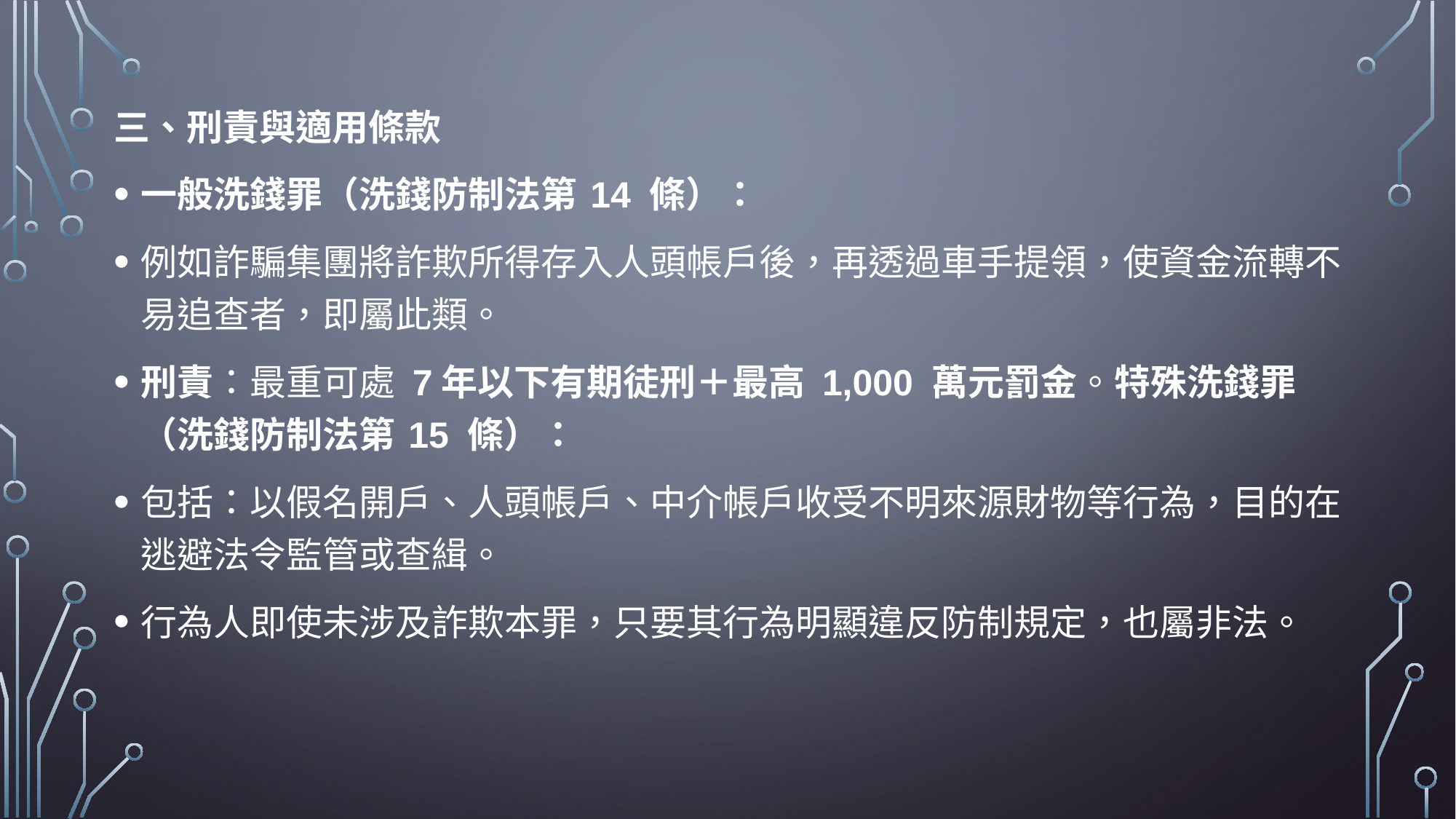

三、刑責與適用條款
一般洗錢罪（洗錢防制法第 14 條）：
例如詐騙集團將詐欺所得存入人頭帳戶後，再透過車手提領，使資金流轉不易追查者，即屬此類。
刑責：最重可處 7年以下有期徒刑＋最高 1,000 萬元罰金。特殊洗錢罪（洗錢防制法第 15 條）：
包括：以假名開戶、人頭帳戶、中介帳戶收受不明來源財物等行為，目的在逃避法令監管或查緝。
行為人即使未涉及詐欺本罪，只要其行為明顯違反防制規定，也屬非法。